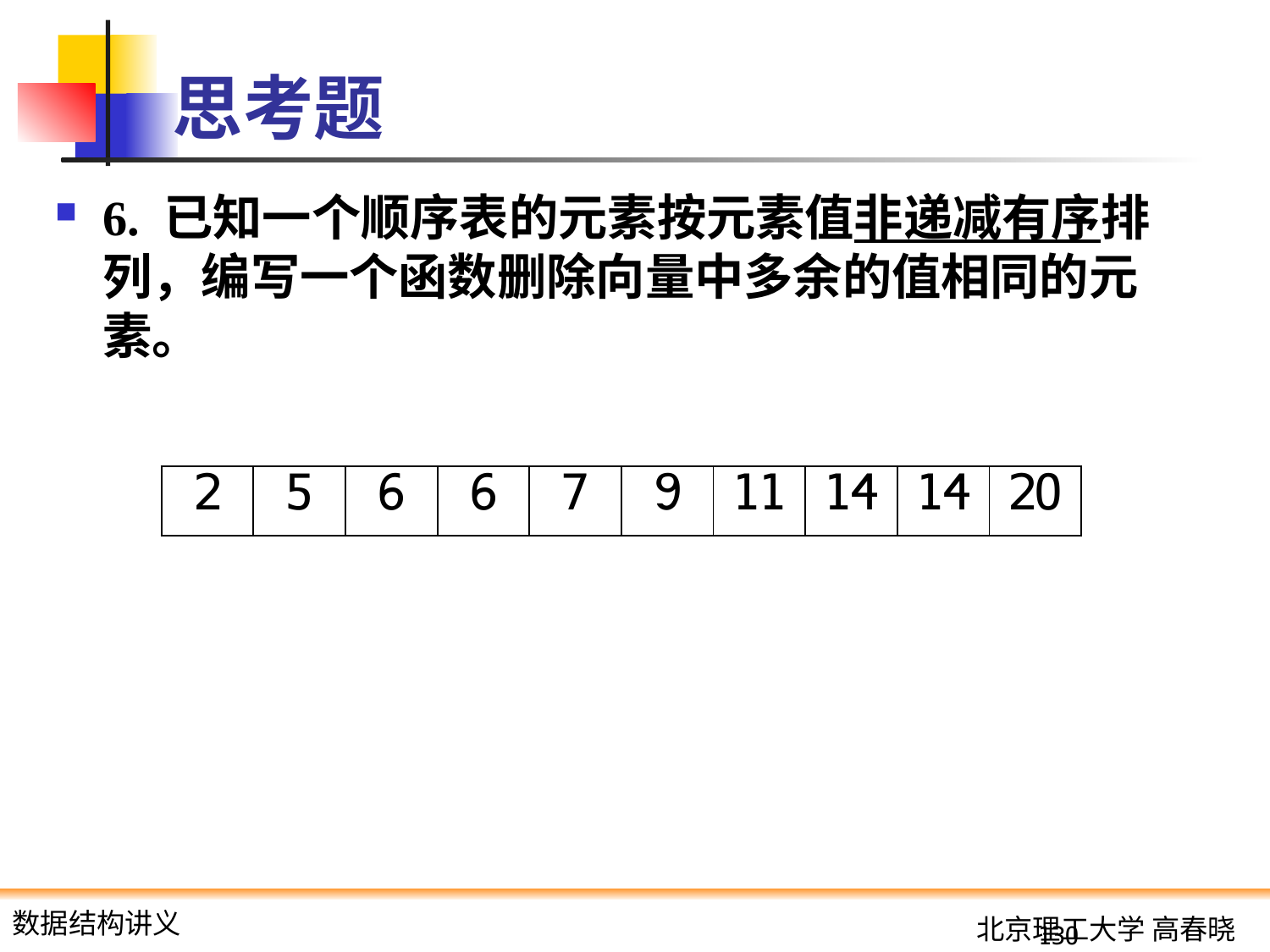

# 思考题
6. 已知一个顺序表的元素按元素值非递减有序排列，编写一个函数删除向量中多余的值相同的元素。

| 2 | 5 | 6 | 6 | 7 | 9 | 11 | 14 | 14 | 20 |
| --- | --- | --- | --- | --- | --- | --- | --- | --- | --- |
130